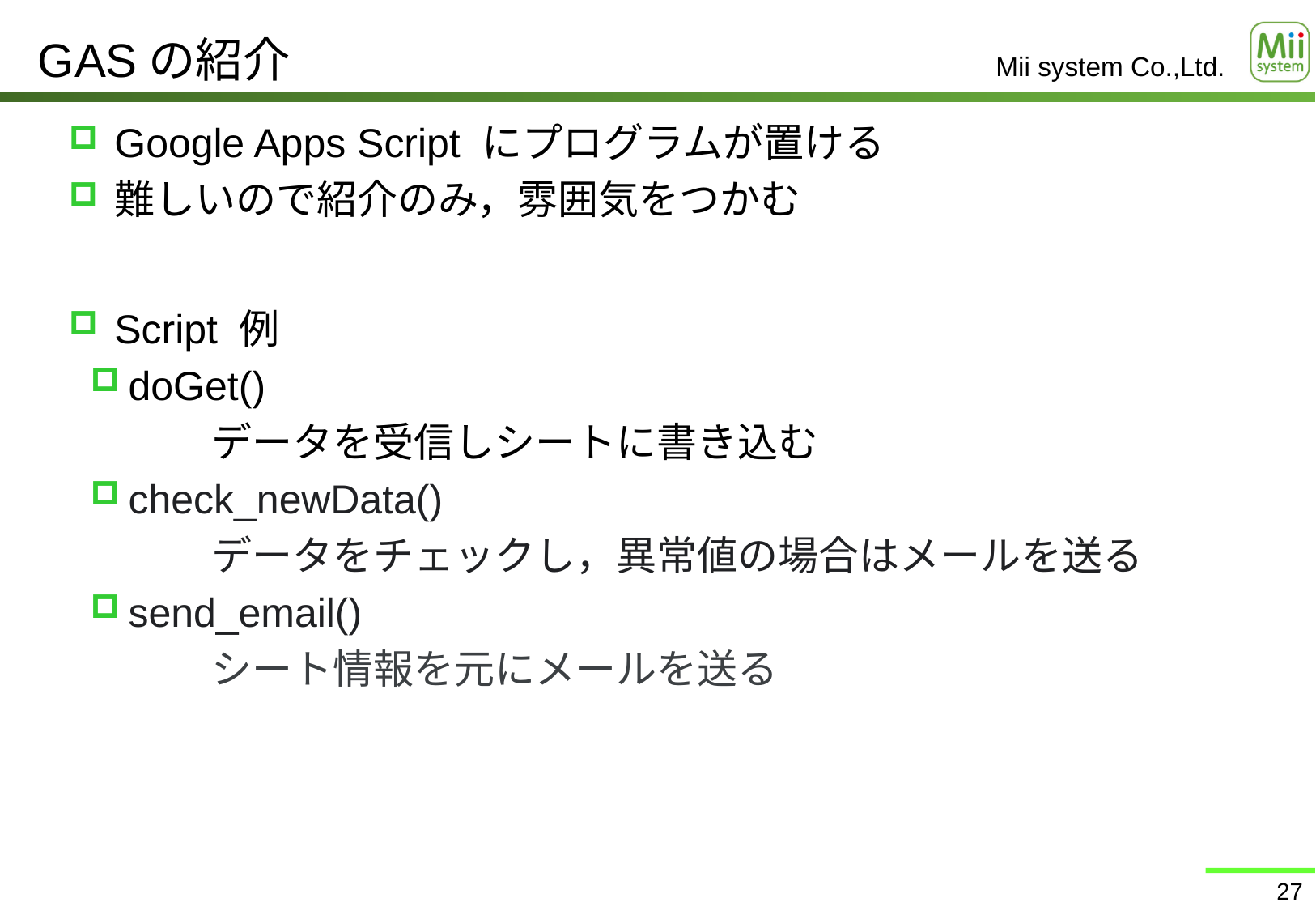

# GASの紹介
Google Apps Script にプログラムが置ける
難しいので紹介のみ，雰囲気をつかむ

Script 例
doGet()
	データを受信しシートに書き込む
check_newData()
	データをチェックし，異常値の場合はメールを送る
send_email()
	シート情報を元にメールを送る

27